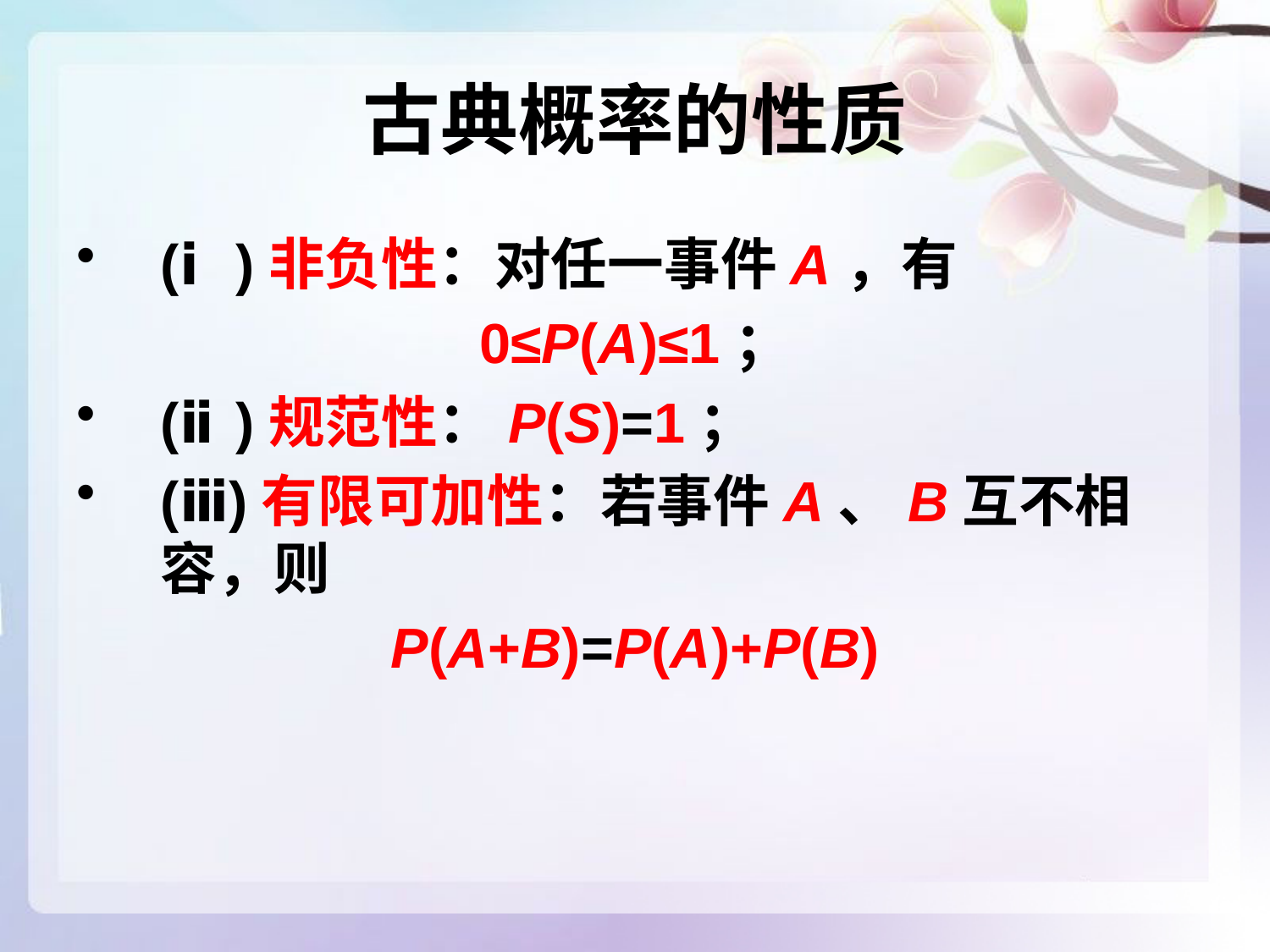

# 古典概率的性质
(ⅰ)非负性：对任一事件A，有
0≤P(A)≤1；
(ⅱ)规范性：P(S)=1；
(ⅲ)有限可加性：若事件A、B互不相容，则
P(A+B)=P(A)+P(B)